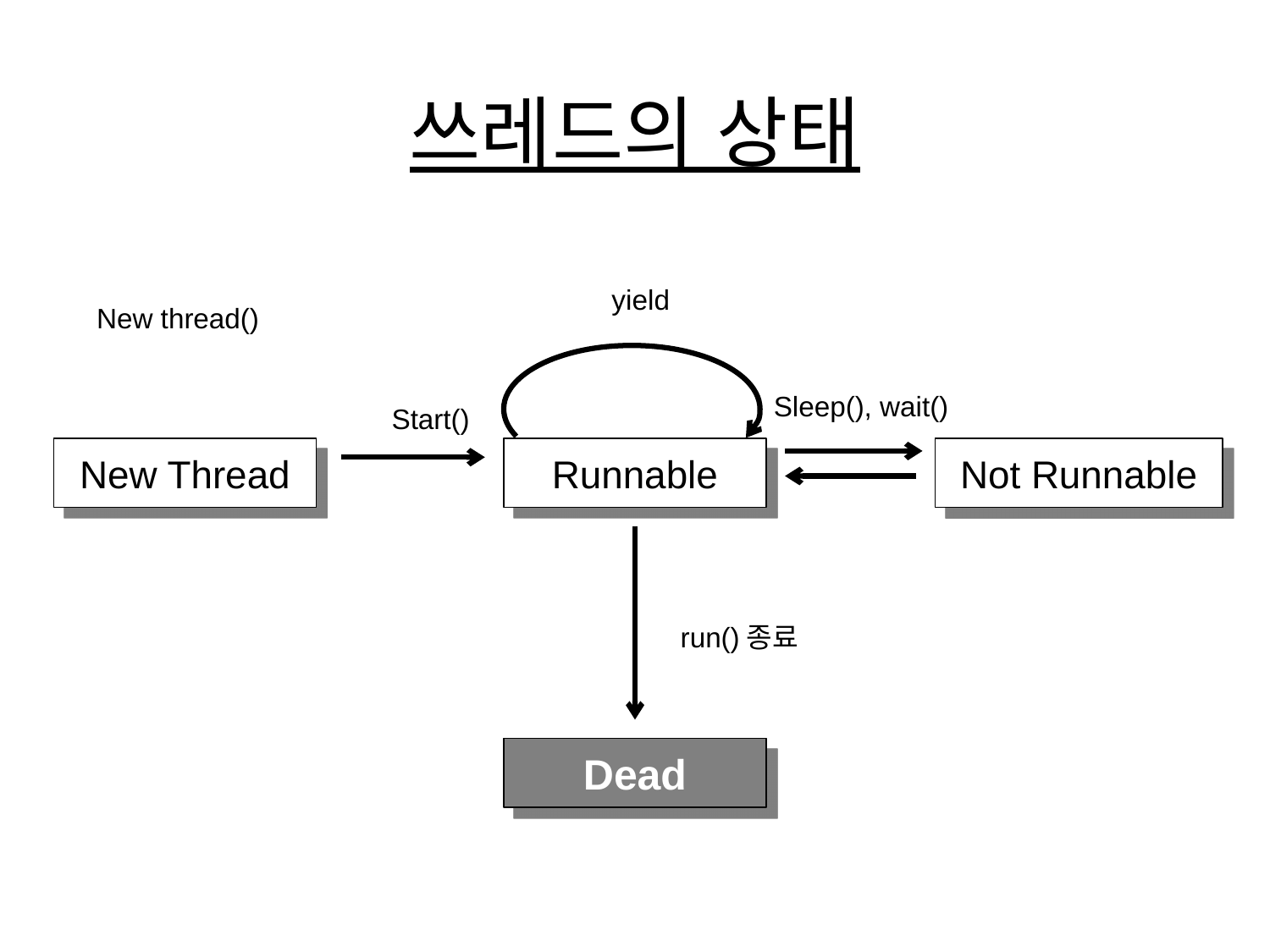

# 쓰레드의 상태
yield
New thread()

Sleep(), wait()
Start()
New Thread
Runnable
Not Runnable
run()종료
Dead